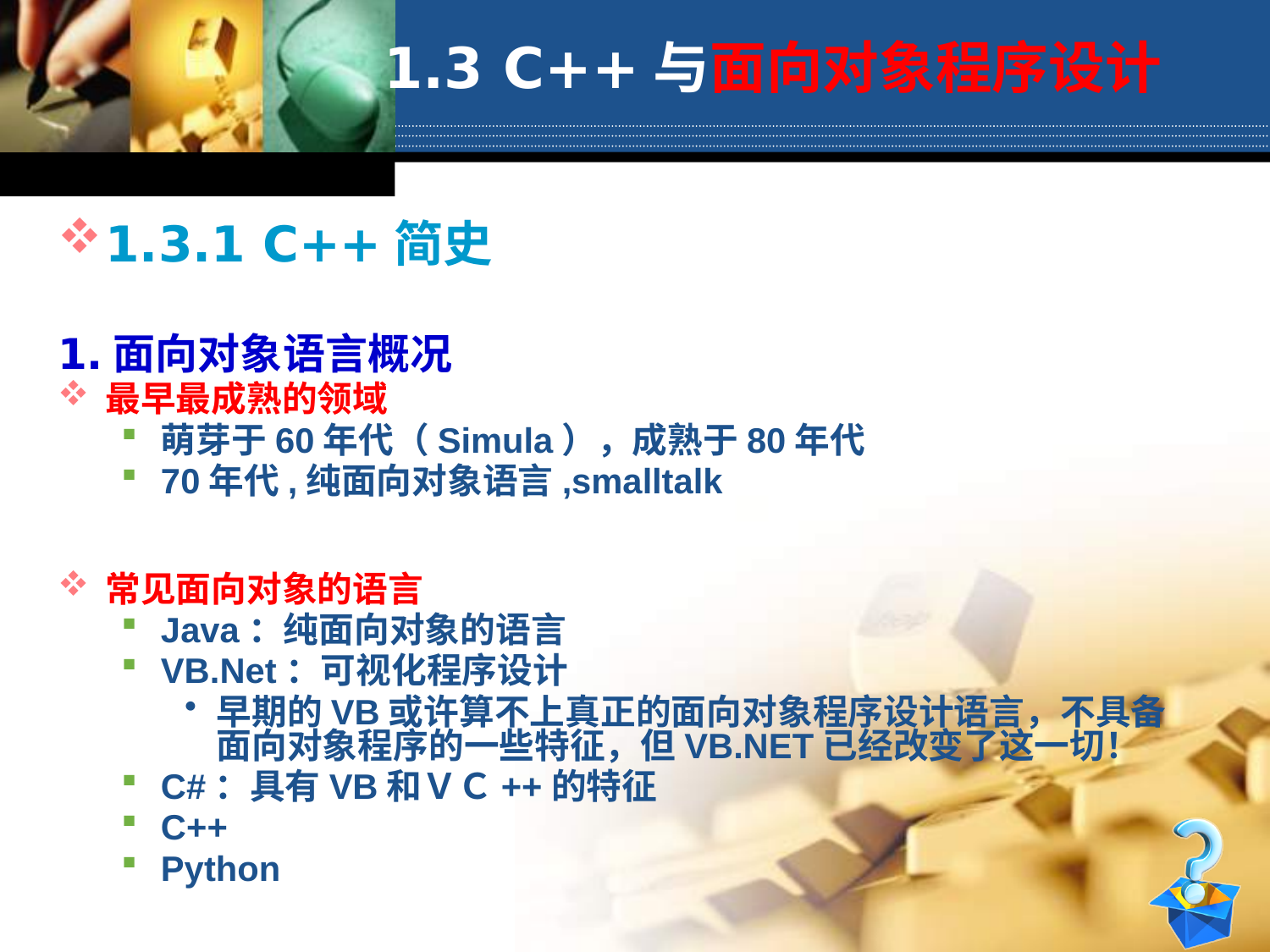

1.3 C++与面向对象程序设计
1.3.1 C++简史

1.面向对象语言概况
最早最成熟的领域
萌芽于60年代（Simula），成熟于80年代
70年代,纯面向对象语言,smalltalk

常见面向对象的语言
Java：纯面向对象的语言
VB.Net：可视化程序设计
早期的VB或许算不上真正的面向对象程序设计语言，不具备面向对象程序的一些特征，但VB.NET已经改变了这一切！
C#：具有VB和ＶＣ++的特征
C++
Python